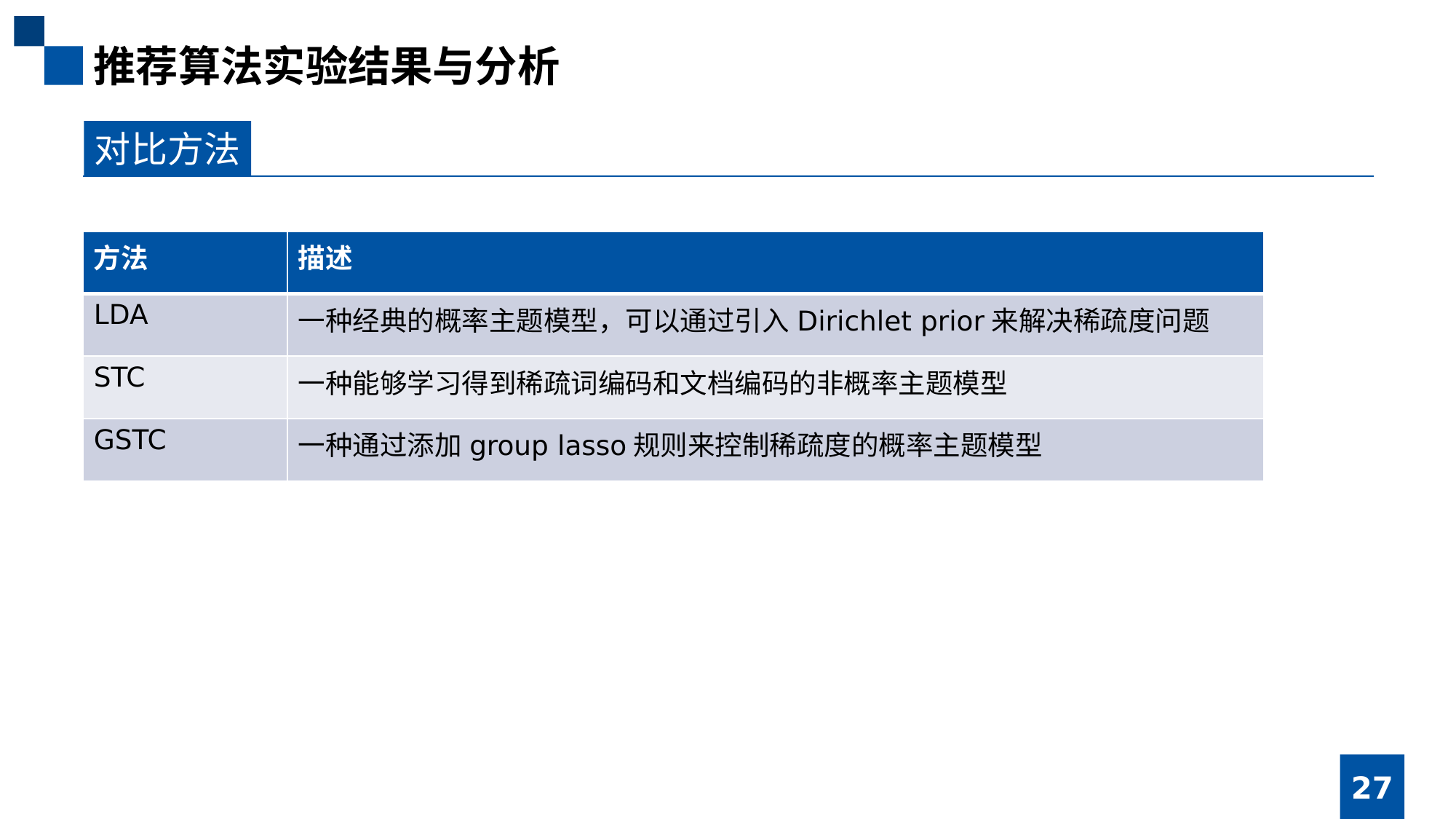

推荐算法实验结果与分析
对比方法
| 方法 | 描述 |
| --- | --- |
| LDA | 一种经典的概率主题模型，可以通过引入Dirichlet prior来解决稀疏度问题 |
| STC | 一种能够学习得到稀疏词编码和文档编码的非概率主题模型 |
| GSTC | 一种通过添加group lasso规则来控制稀疏度的概率主题模型 |
27